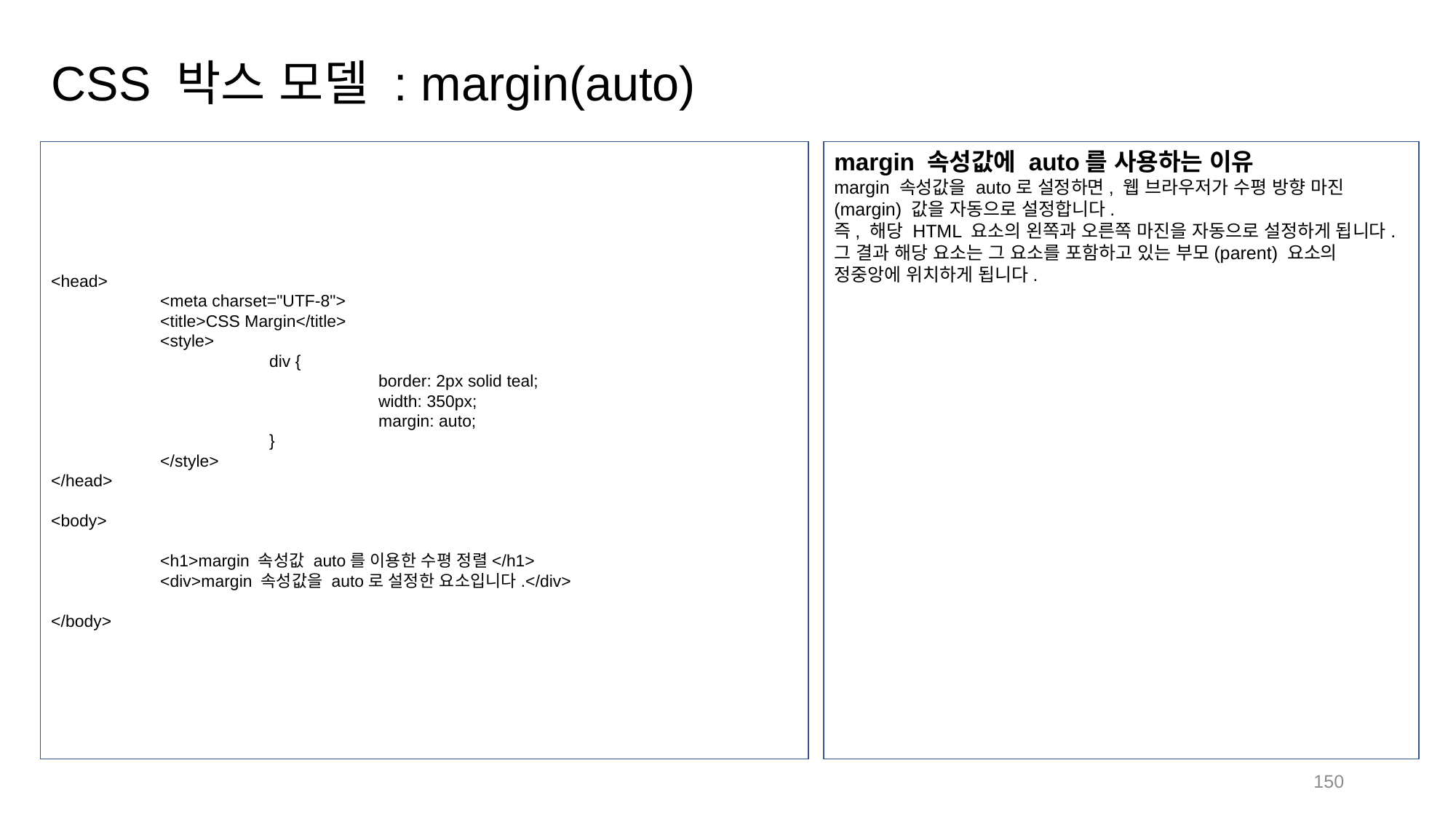

# CSS 박스 모델 : margin(auto)
<head>
	<meta charset="UTF-8">
	<title>CSS Margin</title>
	<style>
		div {
			border: 2px solid teal;
			width: 350px;
			margin: auto;
		}
	</style>
</head>

<body>

	<h1>margin 속성값 auto를 이용한 수평 정렬</h1>
	<div>margin 속성값을 auto로 설정한 요소입니다.</div>

</body>
margin 속성값에 auto를 사용하는 이유
margin 속성값을 auto로 설정하면, 웹 브라우저가 수평 방향 마진(margin) 값을 자동으로 설정합니다.
즉, 해당 HTML 요소의 왼쪽과 오른쪽 마진을 자동으로 설정하게 됩니다.
그 결과 해당 요소는 그 요소를 포함하고 있는 부모(parent) 요소의 정중앙에 위치하게 됩니다.
150